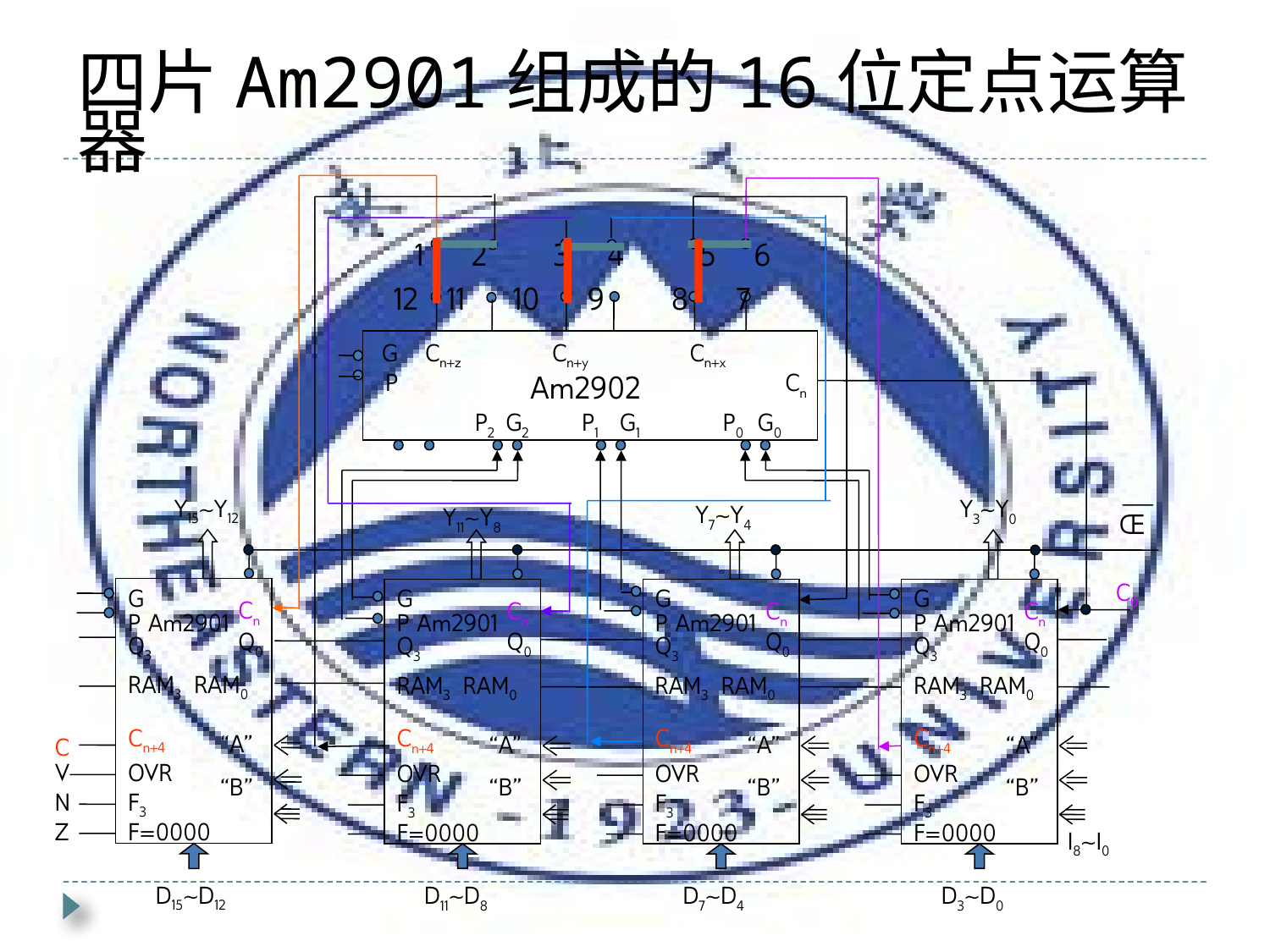

四片Am2901组成的16位定点运算器

1     2       3    4        5    6

12   11     10     9       8     7

G
Cn+z
Cn+y
Cn+x

P
Cn
Am2902

P2
G2
P1
G1
P0
G0

Y15~Y12
Y3~Y0
Y7~Y4
Y11~Y8
OE

C0
G
G
G
G

Cn
Cn
Cn

Cn

P Am2901
P Am2901
P Am2901
P Am2901

Q0
Q0
Q0
Q0
Q3
Q3
Q3
Q3

RAM3   RAM0
RAM3   RAM0
RAM3   RAM0
RAM3   RAM0

Cn+4
Cn+4
Cn+4
Cn+4
“A”
“A”
“A”
“A”
C

V
OVR
OVR
OVR
OVR
“B”
“B”
“B”
“B”

N
F3
F3
F3
F3

Z
F=0000
F=0000
F=0000
F=0000
I8~I0

D15~D12
D11~D8
D7~D4
D3~D0